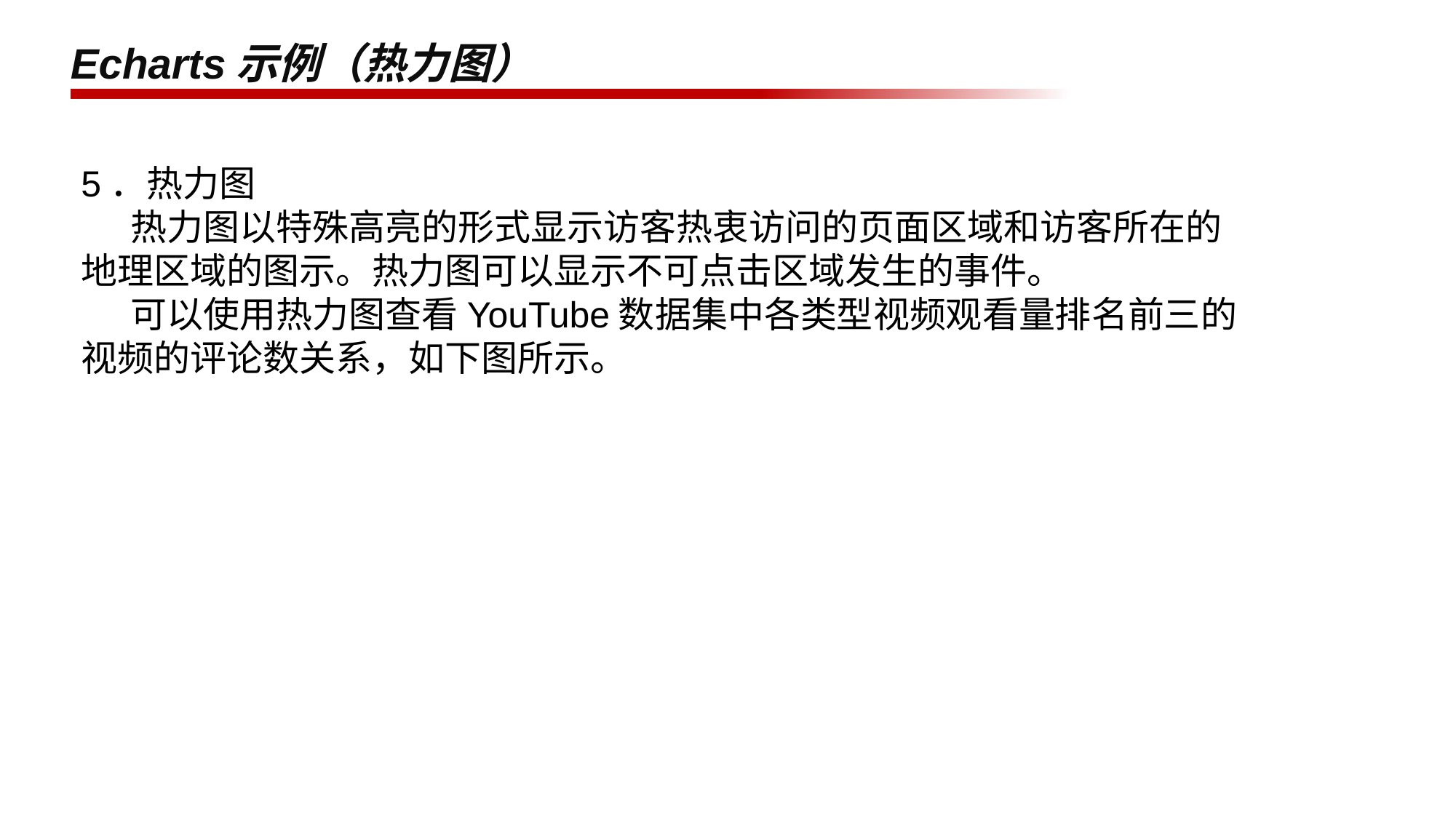

# Echarts示例（热力图）

5．热力图
     热力图以特殊高亮的形式显示访客热衷访问的页面区域和访客所在的地理区域的图示。热力图可以显示不可点击区域发生的事件。
     可以使用热力图查看YouTube数据集中各类型视频观看量排名前三的视频的评论数关系，如下图所示。